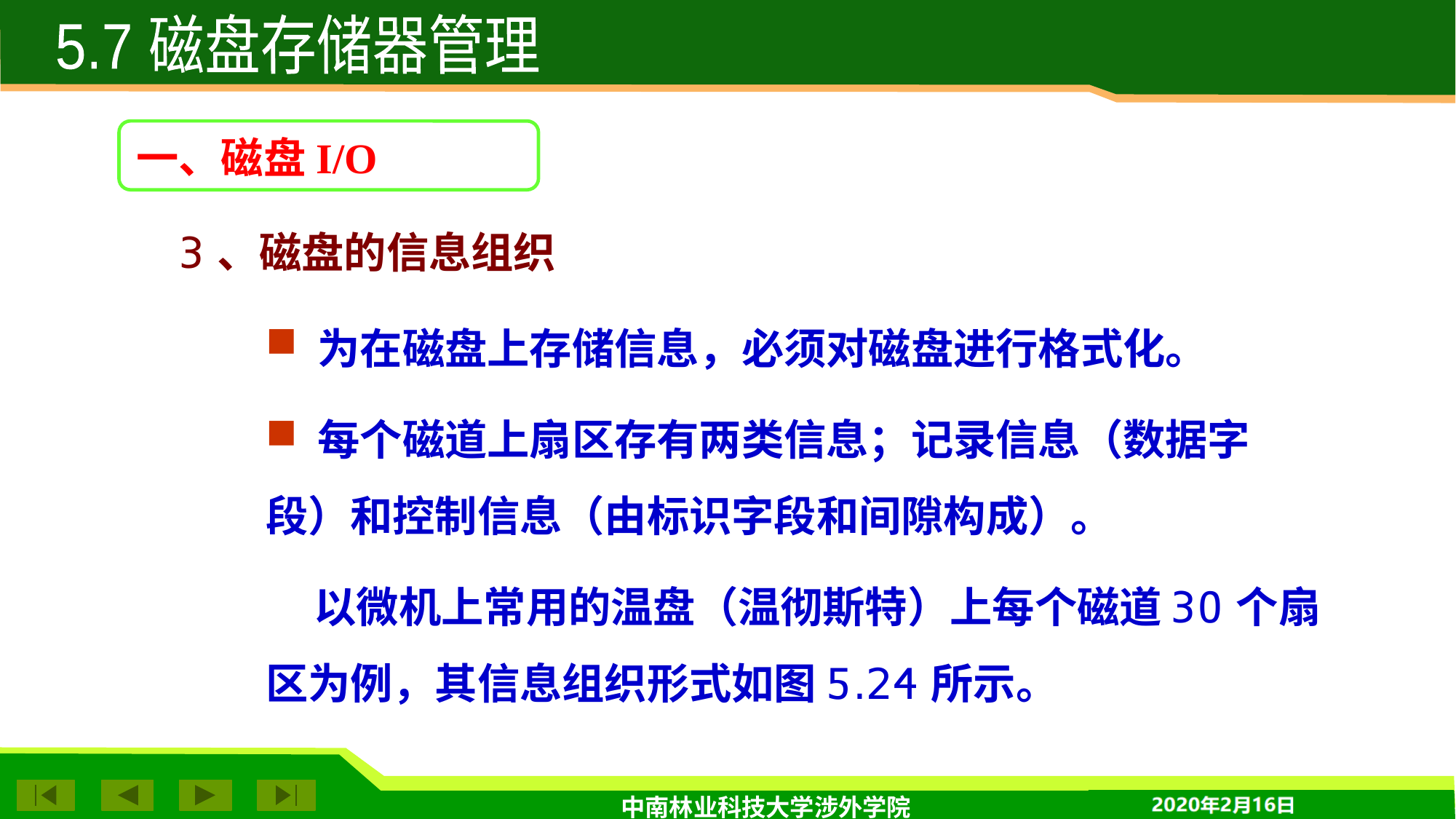

5.7 磁盘存储器管理

一、磁盘I/O
3、磁盘的信息组织
 为在磁盘上存储信息，必须对磁盘进行格式化。
 每个磁道上扇区存有两类信息；记录信息（数据字段）和控制信息（由标识字段和间隙构成）。
    以微机上常用的温盘（温彻斯特）上每个磁道30个扇区为例，其信息组织形式如图5.24所示。